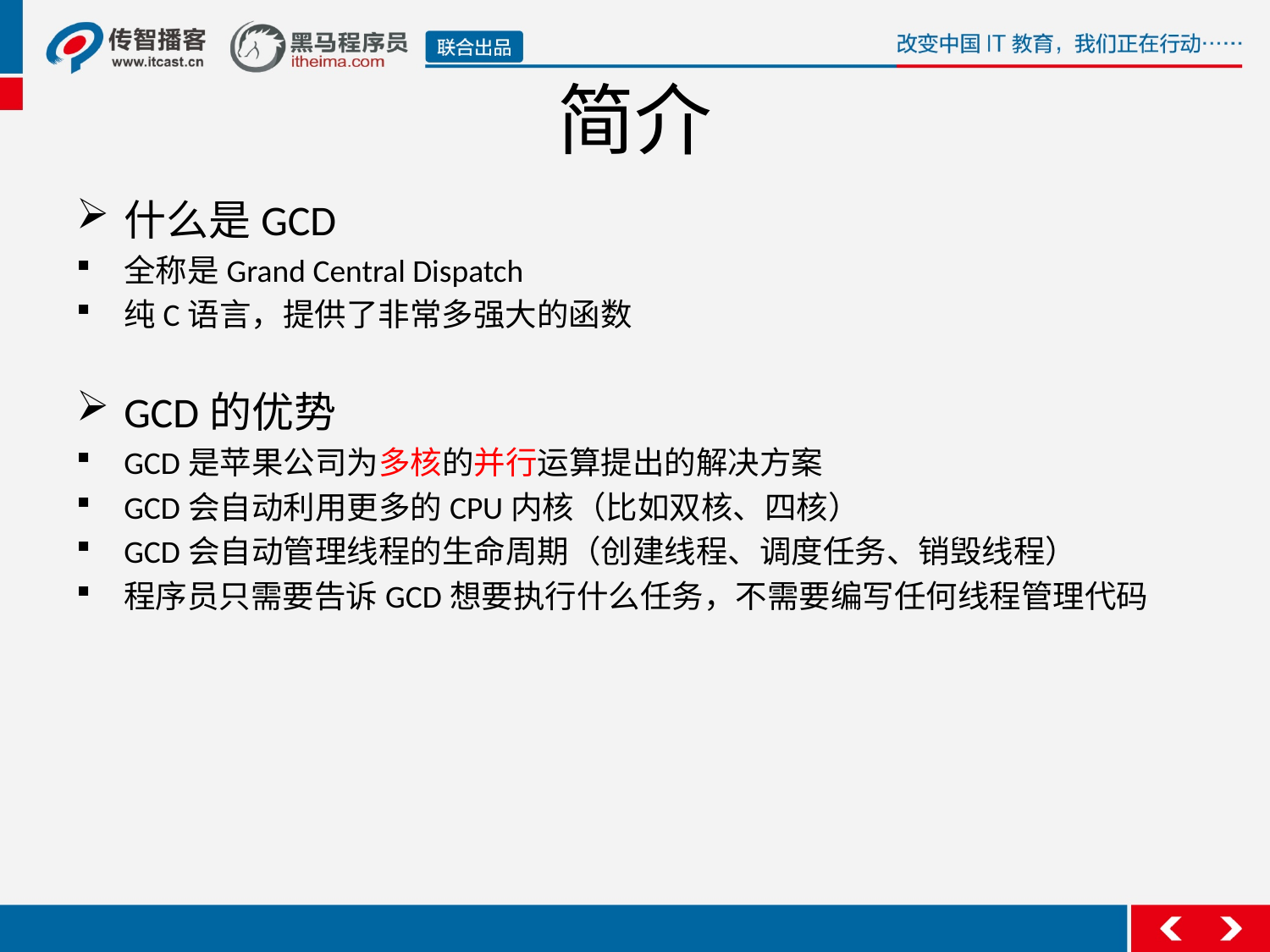

# 简介
什么是GCD
全称是Grand Central Dispatch
纯C语言，提供了非常多强大的函数

GCD的优势
GCD是苹果公司为多核的并行运算提出的解决方案
GCD会自动利用更多的CPU内核（比如双核、四核）
GCD会自动管理线程的生命周期（创建线程、调度任务、销毁线程）
程序员只需要告诉GCD想要执行什么任务，不需要编写任何线程管理代码